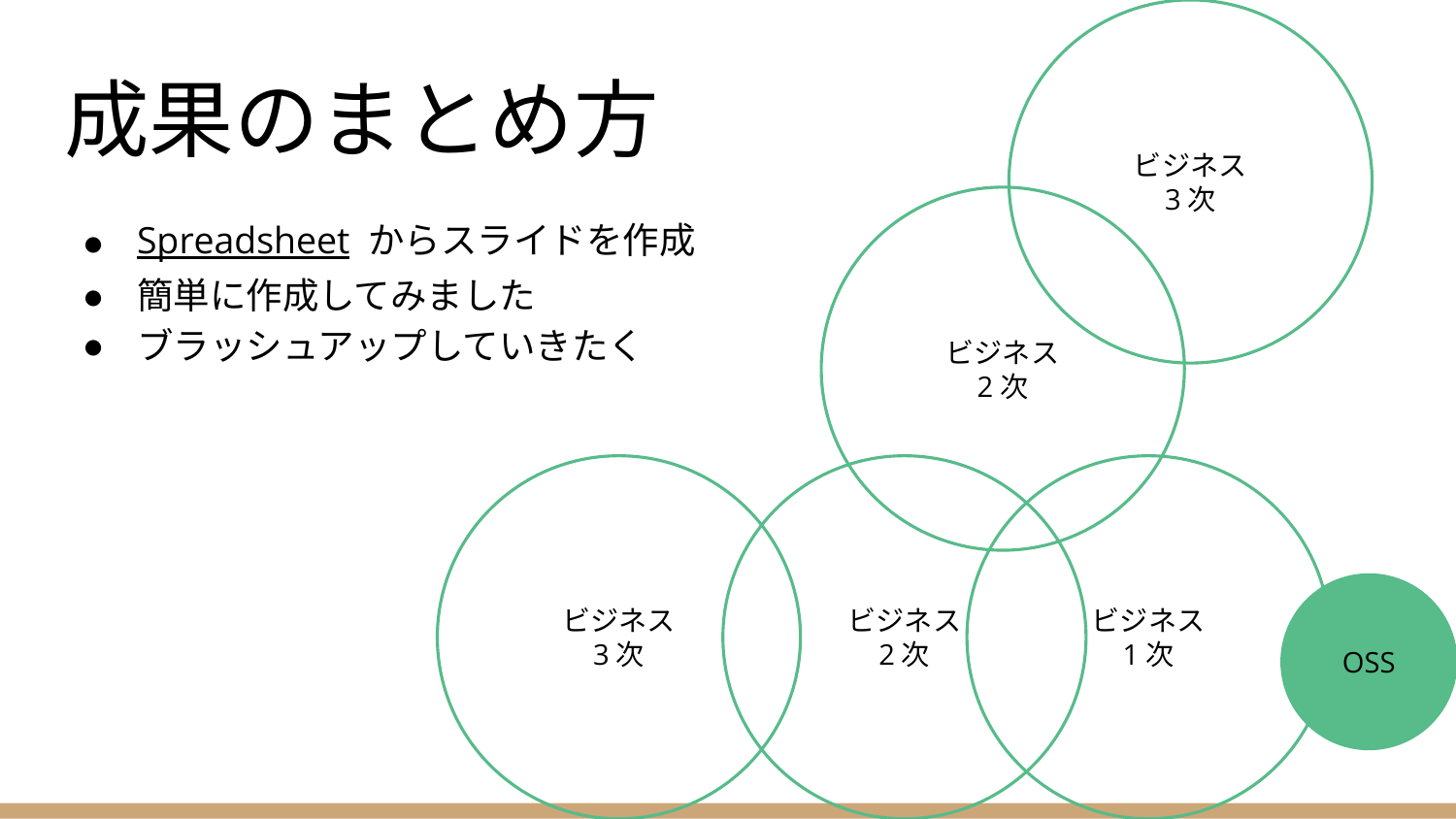

ビジネス
3次
# 成果のまとめ方
ビジネス
2次
Spreadsheet からスライドを作成
簡単に作成してみました
ブラッシュアップしていきたく
ビジネス
3次
ビジネス
2次
ビジネス
1次
OSS